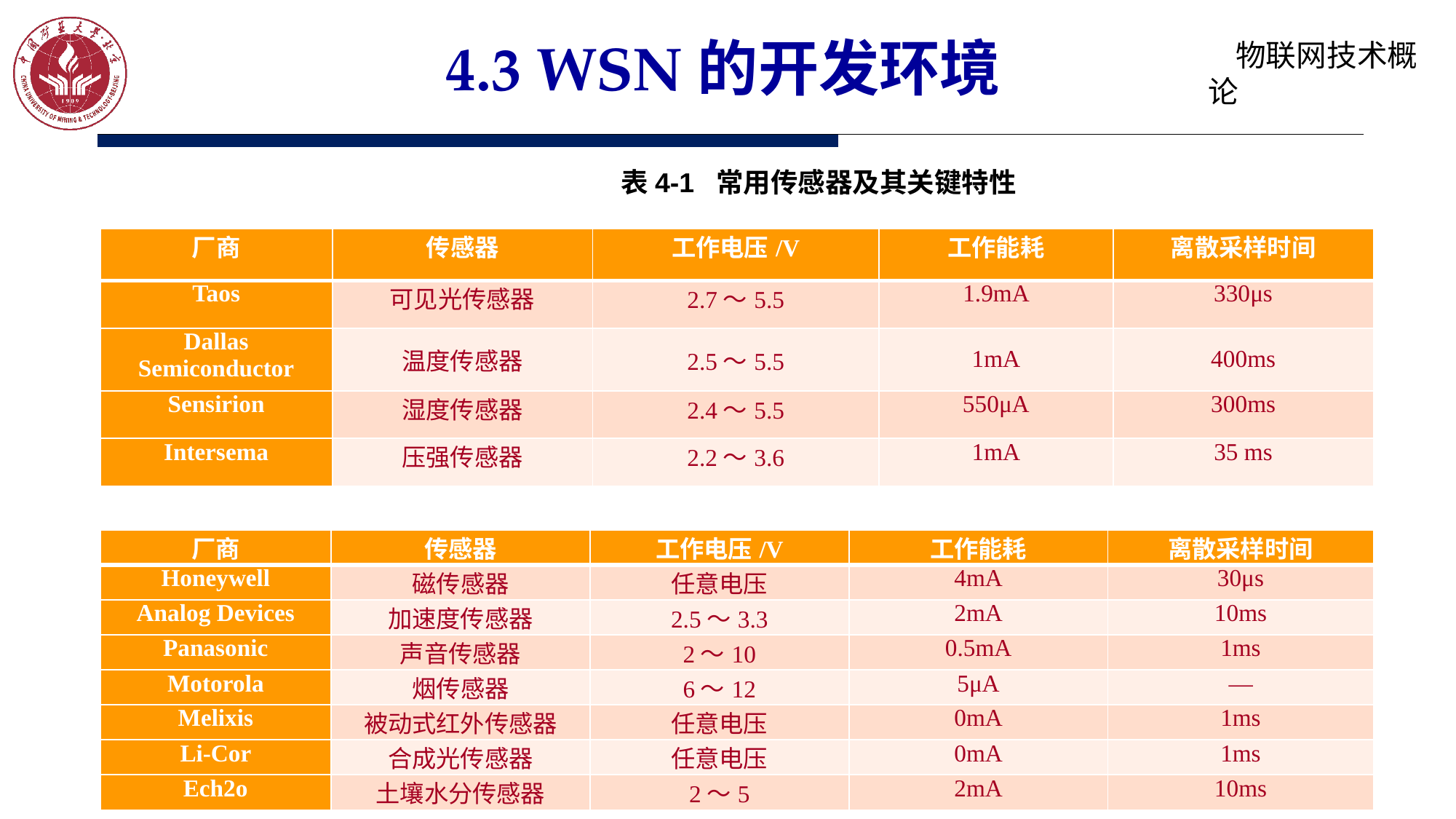

# 4.3 WSN的开发环境
	表4-1  常用传感器及其关键特性

| 厂商 | 传感器 | 工作电压/V | 工作能耗 | 离散采样时间 |
| --- | --- | --- | --- | --- |
| Taos | 可见光传感器 | 2.7～5.5 | 1.9mA | 330μs |
| Dallas Semiconductor | 温度传感器 | 2.5～5.5 | 1mA | 400ms |
| Sensirion | 湿度传感器 | 2.4～5.5 | 550μA | 300ms |
| Intersema | 压强传感器 | 2.2～3.6 | 1mA | 35 ms |
| 厂商 | 传感器 | 工作电压/V | 工作能耗 | 离散采样时间 |
| --- | --- | --- | --- | --- |
| Honeywell | 磁传感器 | 任意电压 | 4mA | 30μs |
| Analog Devices | 加速度传感器 | 2.5～3.3 | 2mA | 10ms |
| Panasonic | 声音传感器 | 2～10 | 0.5mA | 1ms |
| Motorola | 烟传感器 | 6～12 | 5μA | — |
| Melixis | 被动式红外传感器 | 任意电压 | 0mA | 1ms |
| Li-Cor | 合成光传感器 | 任意电压 | 0mA | 1ms |
| Ech2o | 土壤水分传感器 | 2～5 | 2mA | 10ms |